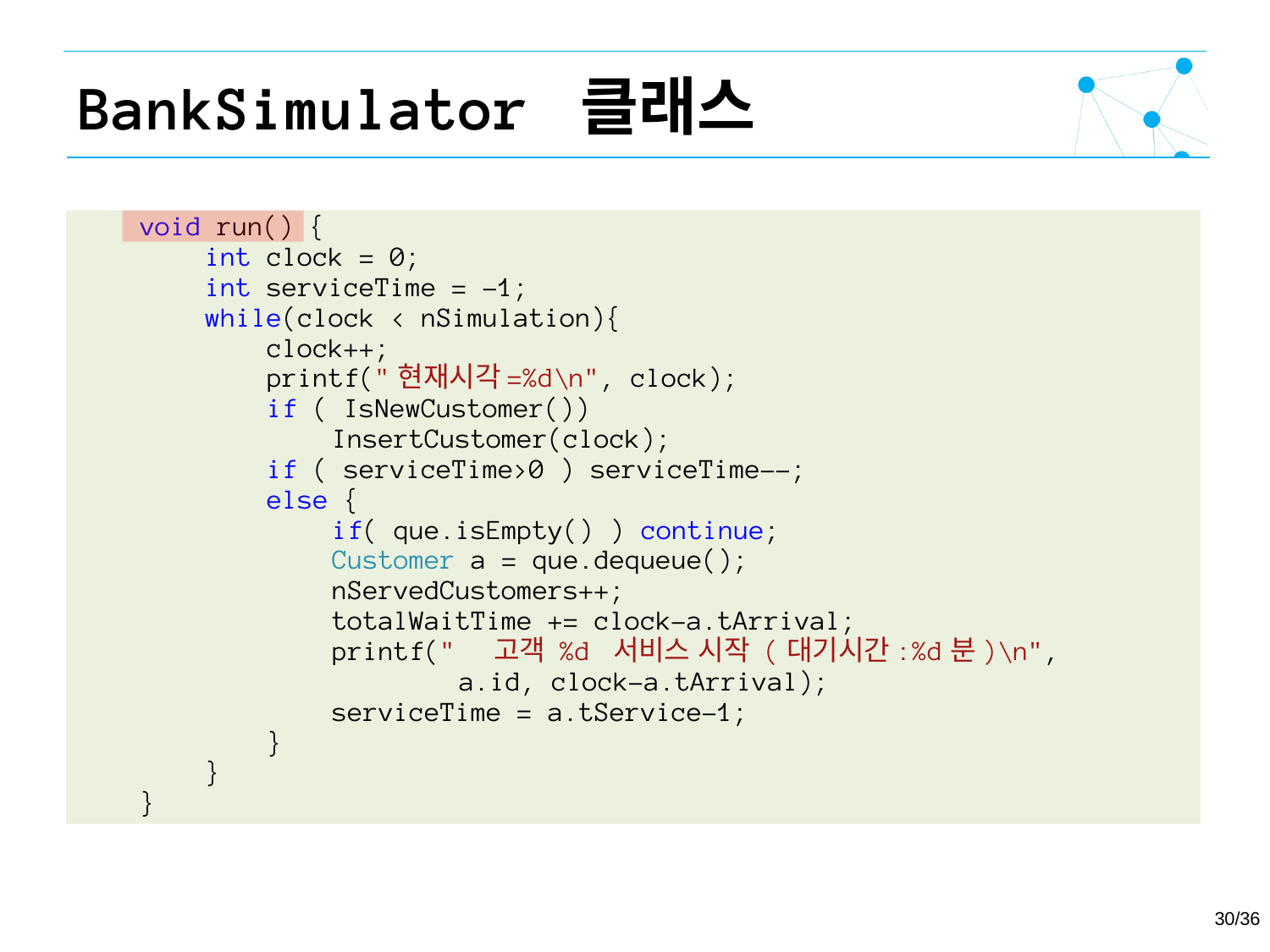

BankSimulator 클래스
    void run() {
	int clock = 0;
	int serviceTime = -1;
	while(clock < nSimulation){
	    clock++;
	    printf("현재시각=%d\n", clock);
	    if ( IsNewCustomer())
		InsertCustomer(clock);
	    if ( serviceTime>0 ) serviceTime--;
	    else {
		if( que.isEmpty() ) continue;
		Customer a = que.dequeue();
		nServedCustomers++;
		totalWaitTime += clock-a.tArrival;
		printf("  고객 %d 서비스 시작 (대기시간:%d분)\n",
			a.id, clock-a.tArrival);
		serviceTime = a.tService-1;
	    }
	}
    }